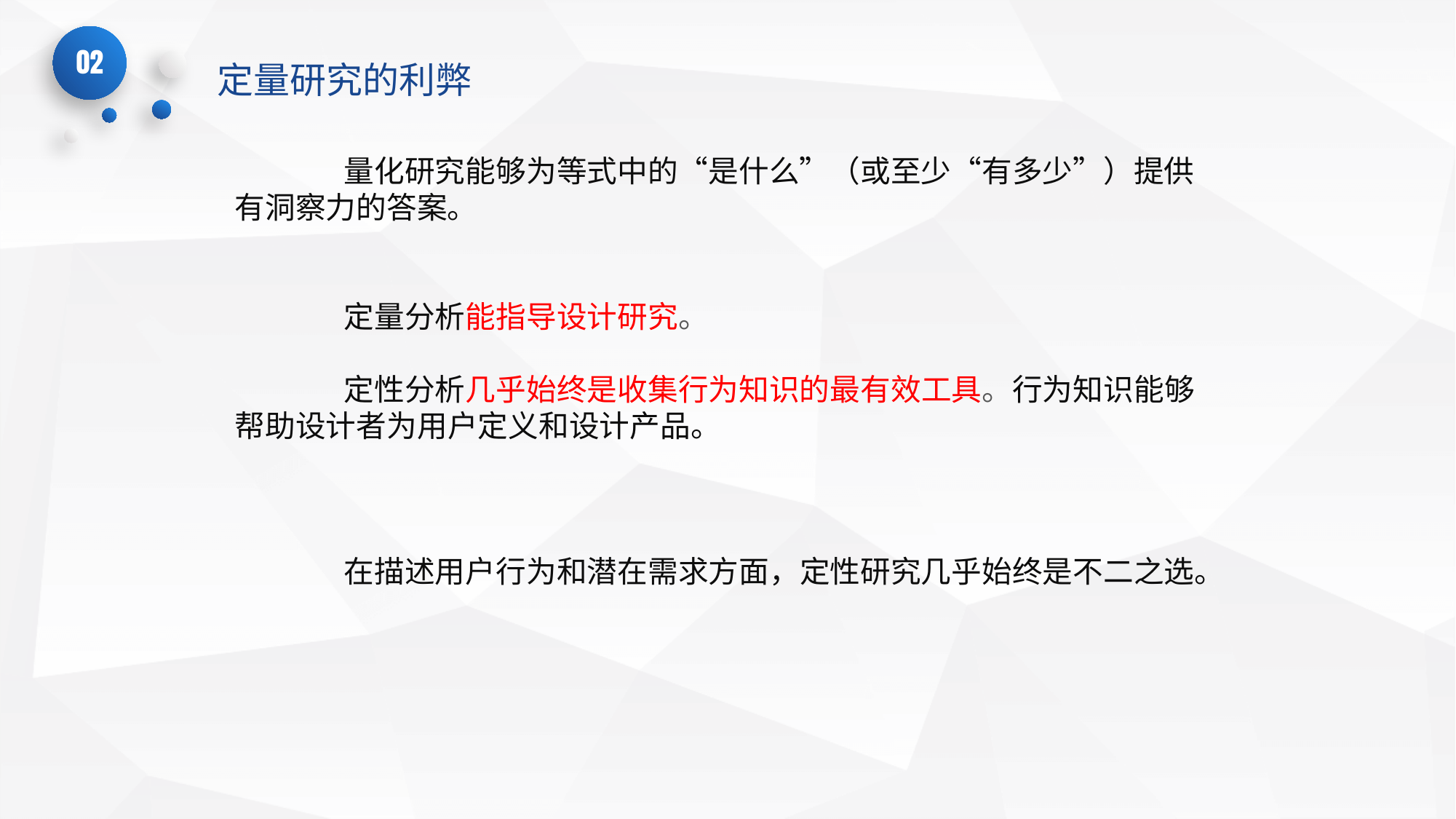

02

定量研究的利弊

	量化研究能够为等式中的“是什么”（或至少“有多少”）提供有洞察力的答案。

	定量分析能指导设计研究。

	定性分析几乎始终是收集行为知识的最有效工具。行为知识能够帮助设计者为用户定义和设计产品。

	在描述用户行为和潜在需求方面，定性研究几乎始终是不二之选。